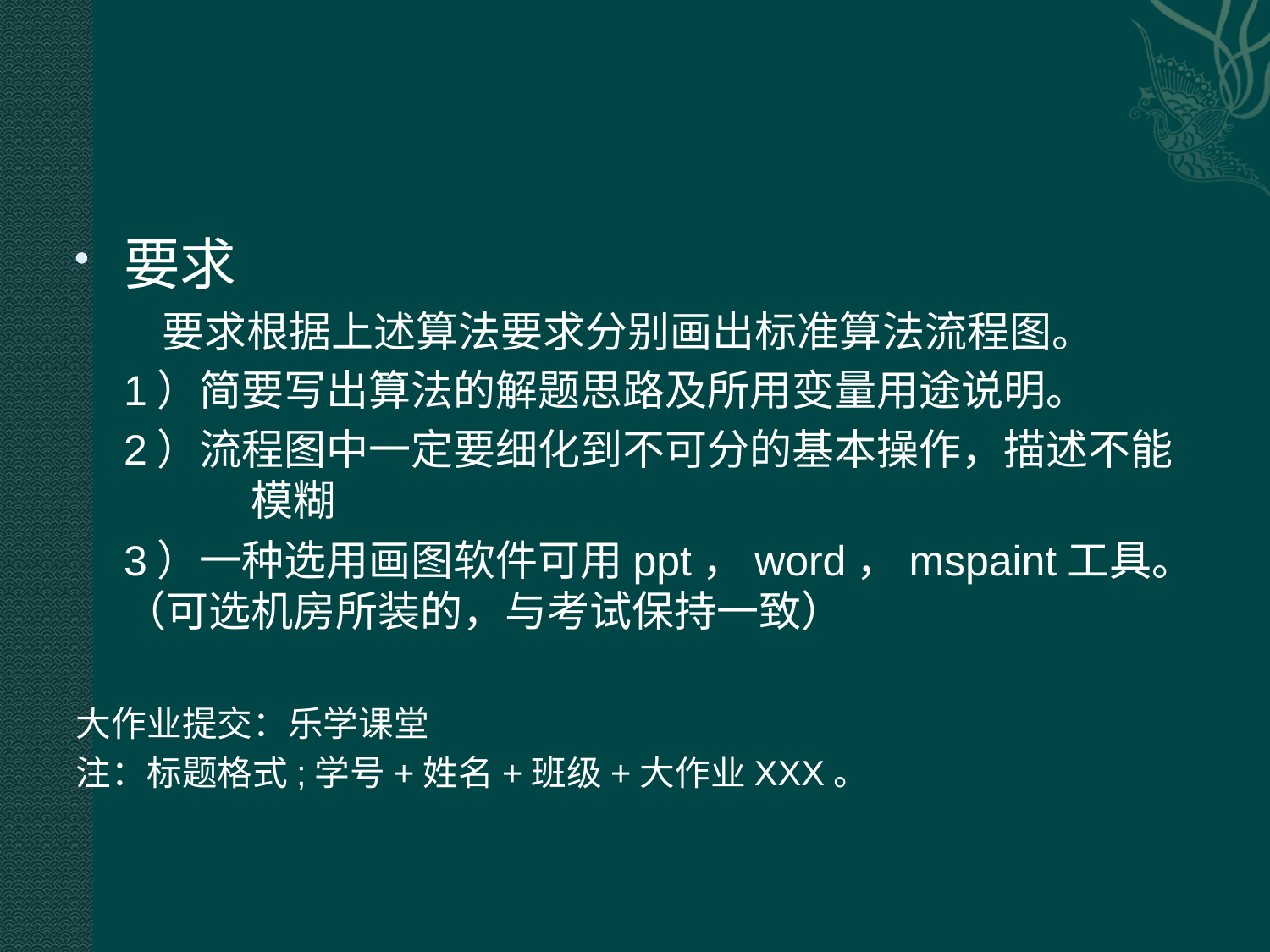

要求
        要求根据上述算法要求分别画出标准算法流程图。
	1）简要写出算法的解题思路及所用变量用途说明。
	2）流程图中一定要细化到不可分的基本操作，描述不能 	模糊
	3）一种选用画图软件可用ppt，word，mspaint工具。（可选机房所装的，与考试保持一致）

大作业提交：乐学课堂
注：标题格式;学号+姓名+班级+大作业XXX。